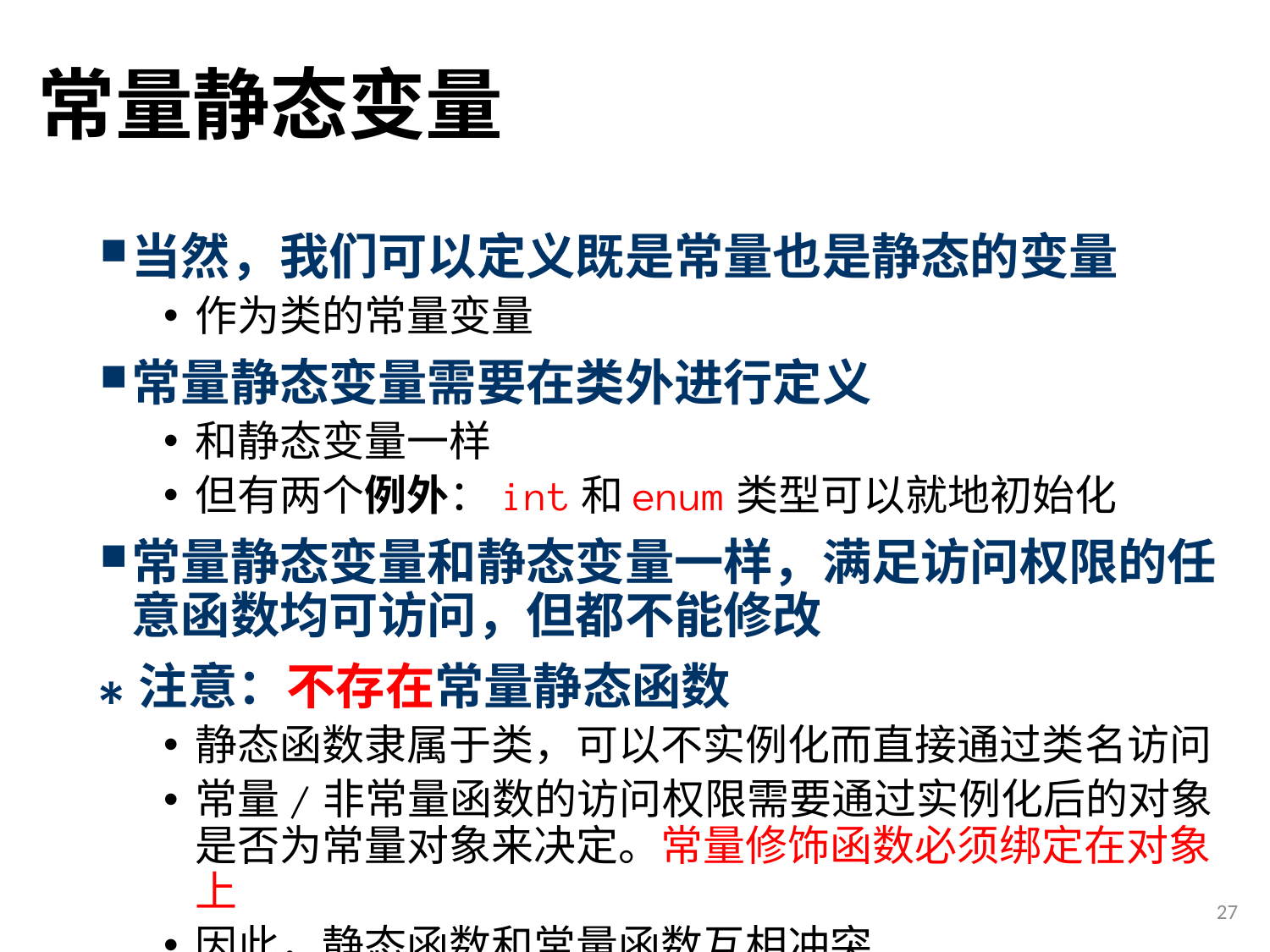

# 常量静态变量
当然，我们可以定义既是常量也是静态的变量
作为类的常量变量
常量静态变量需要在类外进行定义
和静态变量一样
但有两个例外：int和enum类型可以就地初始化
常量静态变量和静态变量一样，满足访问权限的任意函数均可访问，但都不能修改
*注意：不存在常量静态函数
静态函数隶属于类，可以不实例化而直接通过类名访问
常量/非常量函数的访问权限需要通过实例化后的对象是否为常量对象来决定。常量修饰函数必须绑定在对象上
因此，静态函数和常量函数互相冲突

27